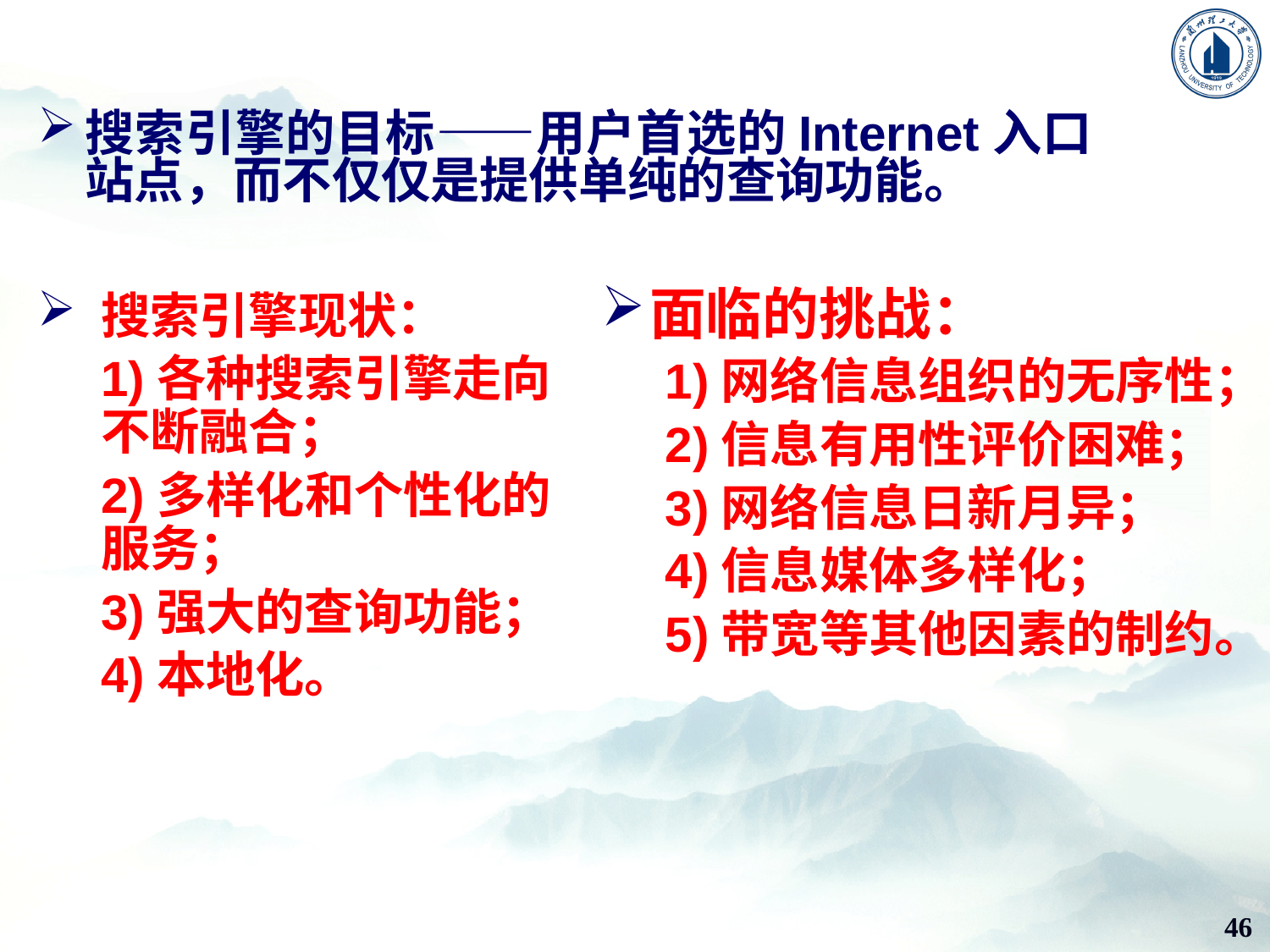

搜索引擎的目标——用户首选的Internet入口站点，而不仅仅是提供单纯的查询功能。
面临的挑战：
1)网络信息组织的无序性；
2)信息有用性评价困难；
3)网络信息日新月异；
4)信息媒体多样化；
5)带宽等其他因素的制约。
搜索引擎现状：
1)各种搜索引擎走向不断融合；
2)多样化和个性化的服务；
3)强大的查询功能；
4)本地化。

46